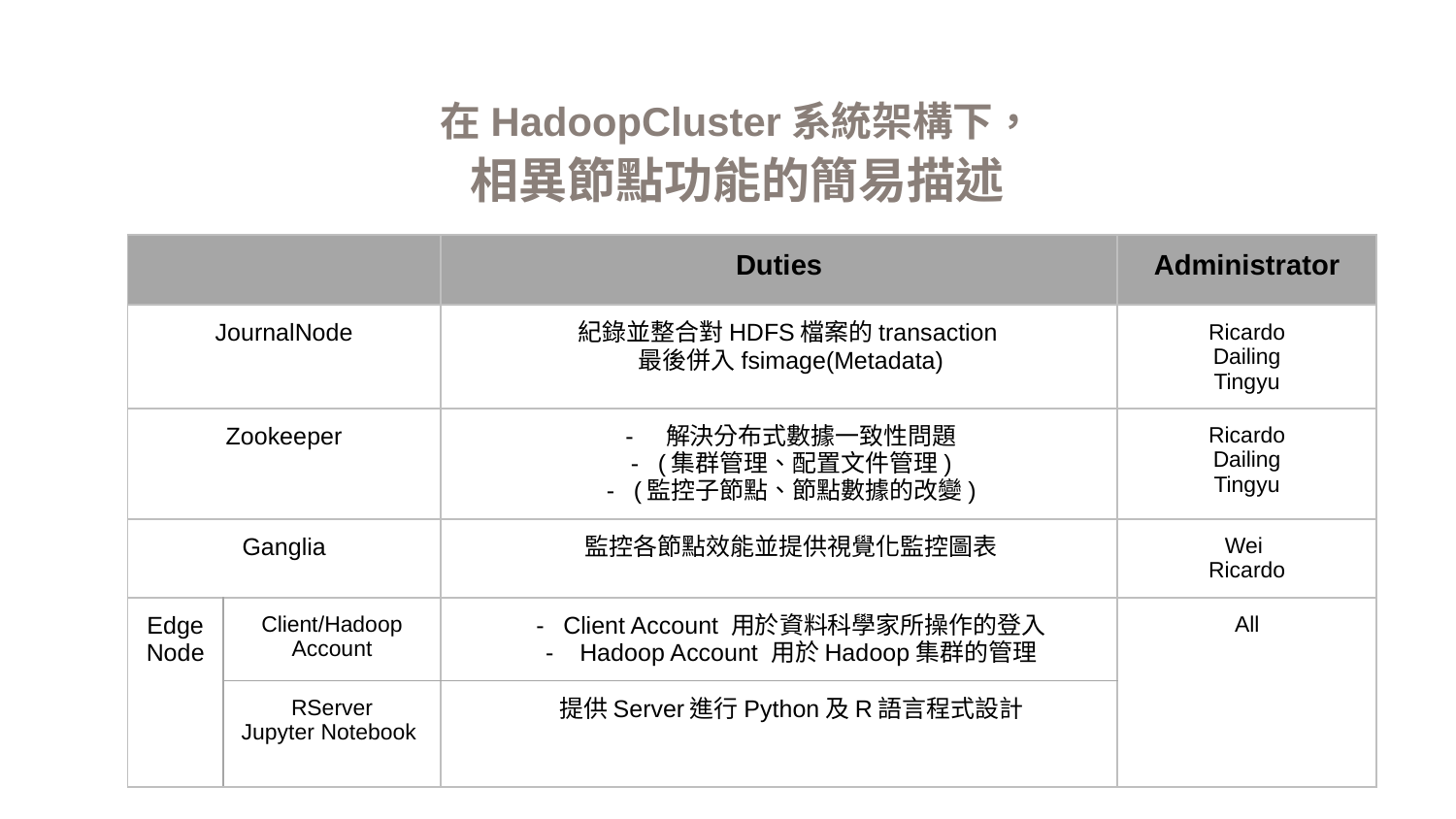

在HadoopCluster系統架構下，
相異節點功能的簡易描述
|  |  | Duties | Administrator |
| --- | --- | --- | --- |
| JournalNode |  | 紀錄並整合對HDFS檔案的transaction 最後併入fsimage(Metadata) | Ricardo Dailing Tingyu |
| Zookeeper |  | - 解決分布式數據一致性問題 (集群管理、配置文件管理) (監控子節點、節點數據的改變) | Ricardo Dailing Tingyu |
| Ganglia |  | 監控各節點效能並提供視覺化監控圖表 | Wei Ricardo |
| Edge Node | Client/Hadoop Account | Client Account 用於資料科學家所操作的登入 Hadoop Account 用於Hadoop集群的管理 | All |
|  | RServer Jupyter Notebook | 提供Server進行Python及R語言程式設計 |  |